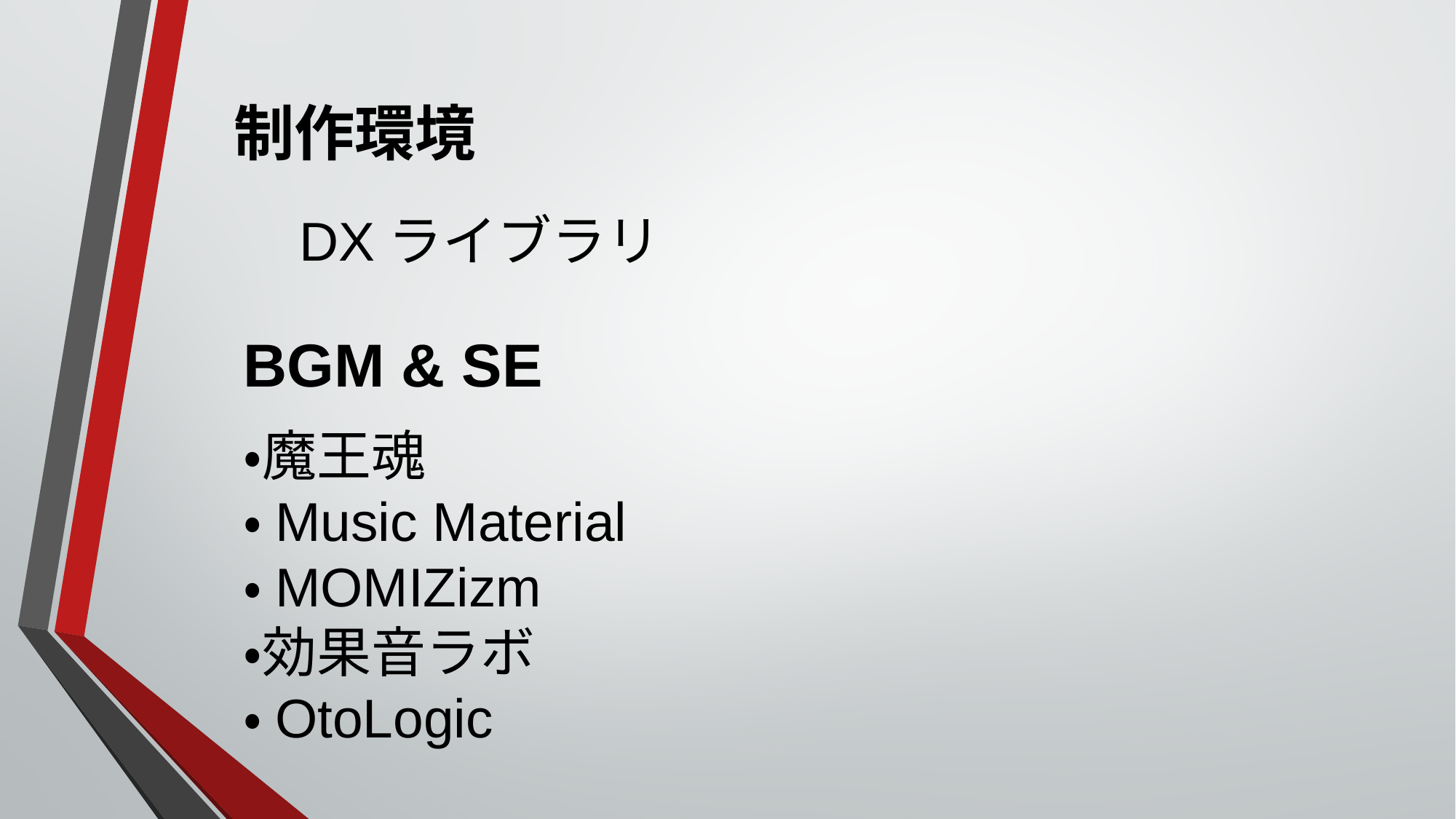

# 制作環境
DXライブラリ
BGM & SE
・魔王魂
・Music Material
・MOMIZizm
・効果音ラボ
・OtoLogic